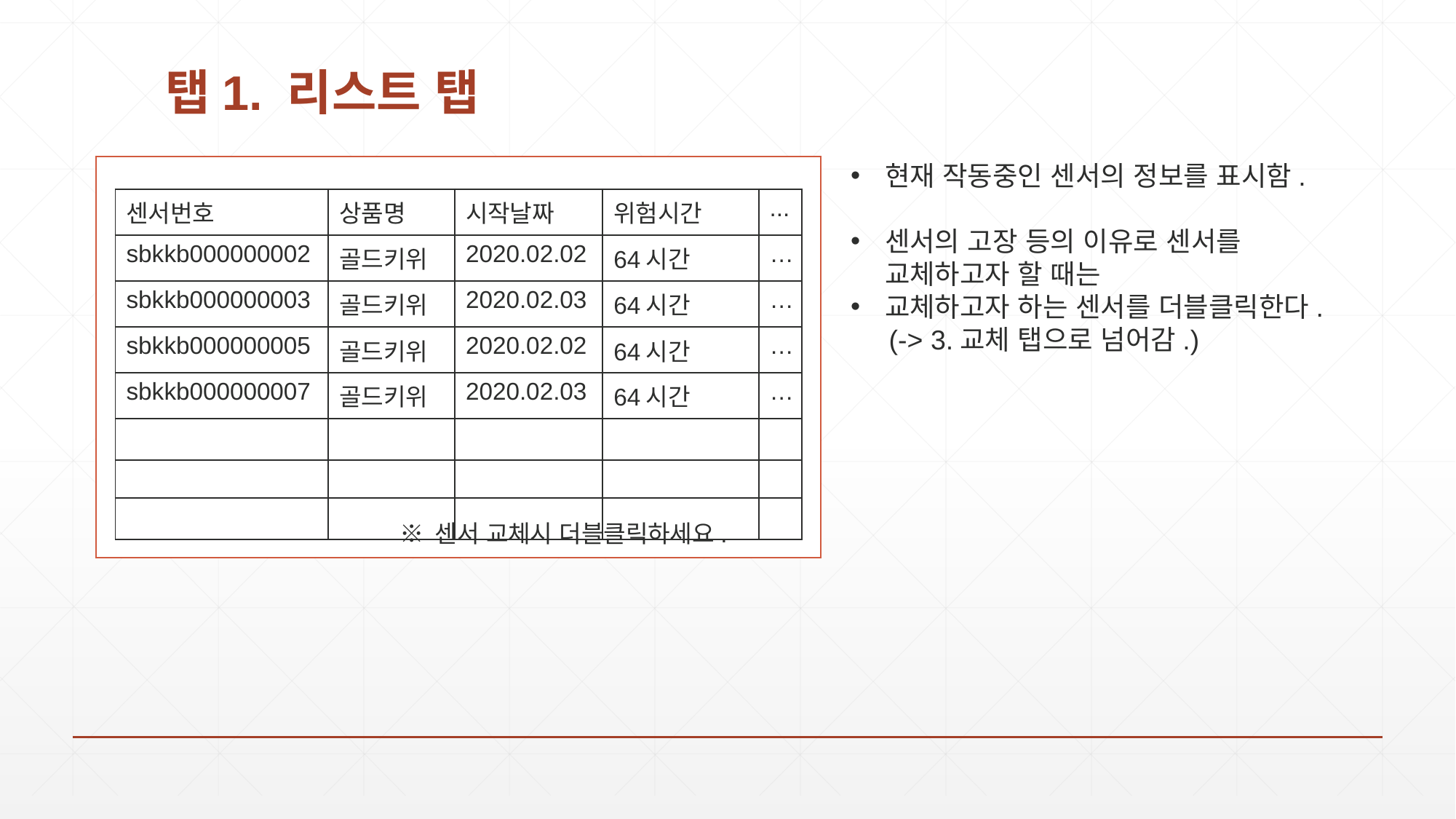

# 탭1. 리스트 탭
현재 작동중인 센서의 정보를 표시함.

센서의 고장 등의 이유로 센서를 교체하고자 할 때는
교체하고자 하는 센서를 더블클릭한다.
     (-> 3.교체 탭으로 넘어감.)

| 센서번호 | 상품명 | 시작날짜 | 위험시간 | ... |
| --- | --- | --- | --- | --- |
| sbkkb000000002 | 골드키위 | 2020.02.02 | 64시간 | … |
| sbkkb000000003 | 골드키위 | 2020.02.03 | 64시간 | … |
| sbkkb000000005 | 골드키위 | 2020.02.02 | 64시간 | … |
| sbkkb000000007 | 골드키위 | 2020.02.03 | 64시간 | … |
|  |  |  |  |  |
|  |  |  |  |  |
|  |  |  |  |  |
※ 센서 교체시 더블클릭하세요.